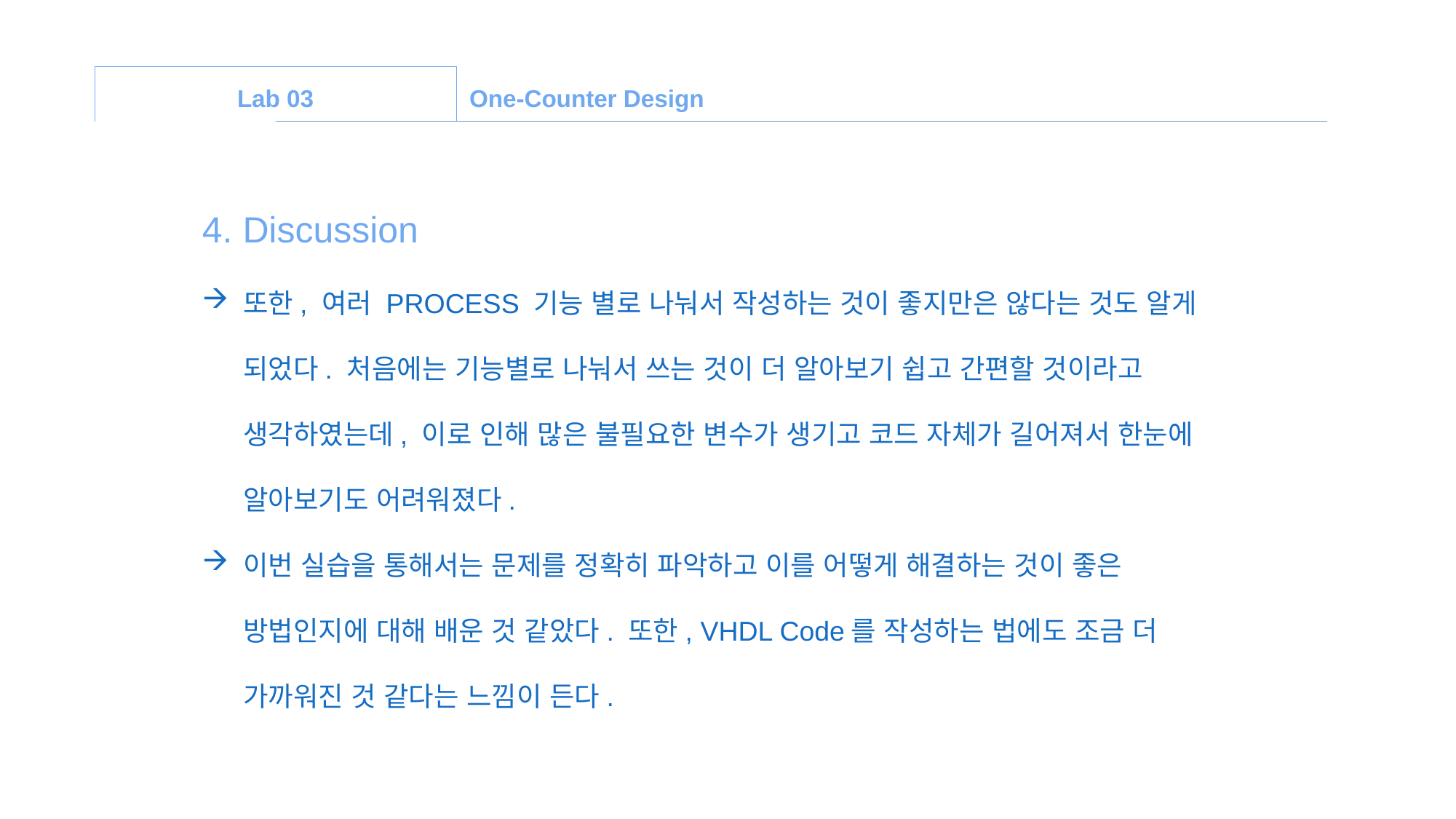

Lab 03
One-Counter Design
4. Discussion
또한, 여러 PROCESS 기능 별로 나눠서 작성하는 것이 좋지만은 않다는 것도 알게 되었다. 처음에는 기능별로 나눠서 쓰는 것이 더 알아보기 쉽고 간편할 것이라고 생각하였는데, 이로 인해 많은 불필요한 변수가 생기고 코드 자체가 길어져서 한눈에 알아보기도 어려워졌다.
이번 실습을 통해서는 문제를 정확히 파악하고 이를 어떻게 해결하는 것이 좋은 방법인지에 대해 배운 것 같았다. 또한, VHDL Code를 작성하는 법에도 조금 더 가까워진 것 같다는 느낌이 든다.